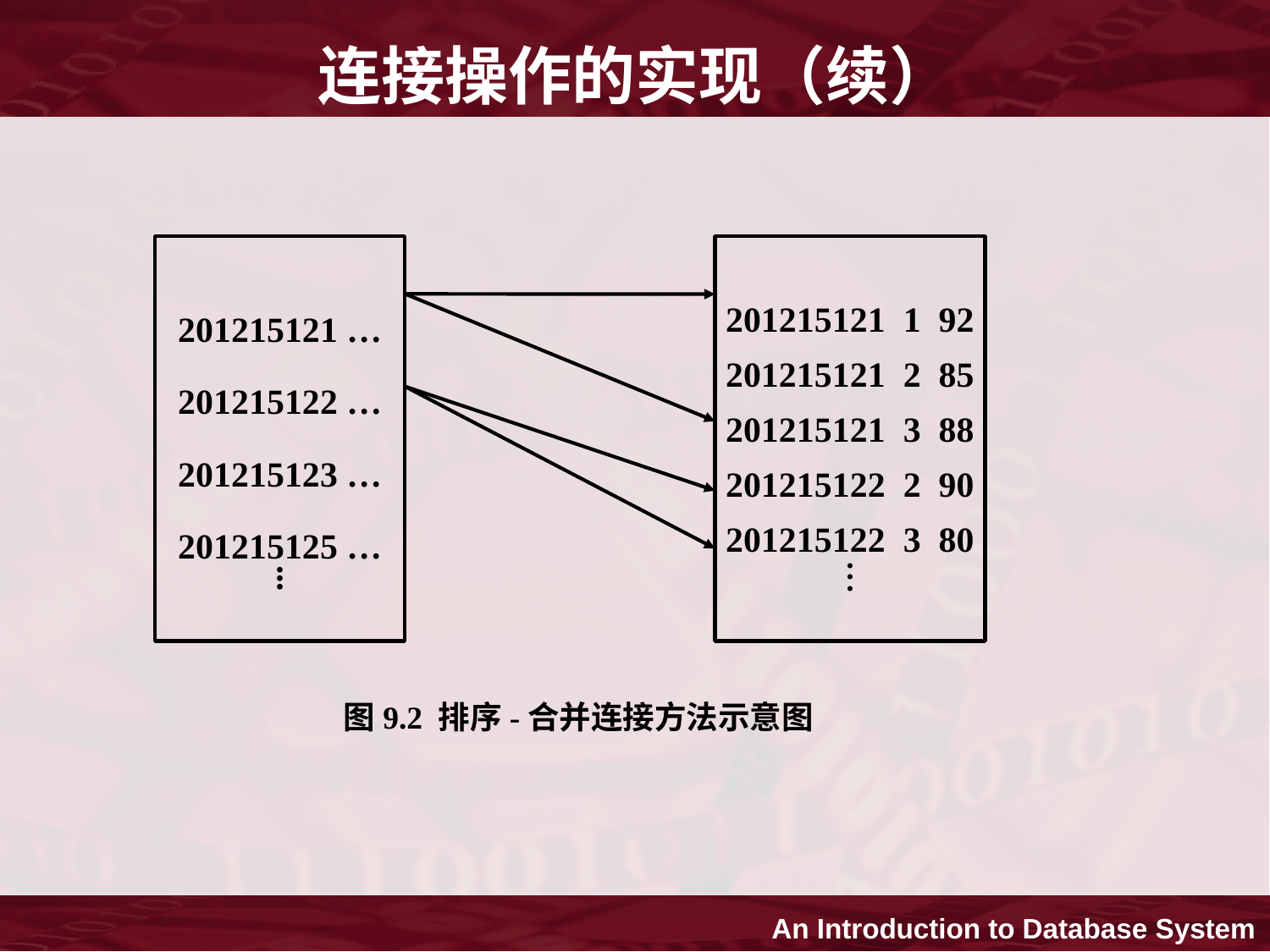

# 连接操作的实现（续）
201215121 …
201215122 …
201215123 …
201215125 …
.
.
.

201215121  1  92
201215121  2  85
201215121  3  88
201215122  2  90
201215122  3  80
.
.
.

图9.2 排序-合并连接方法示意图